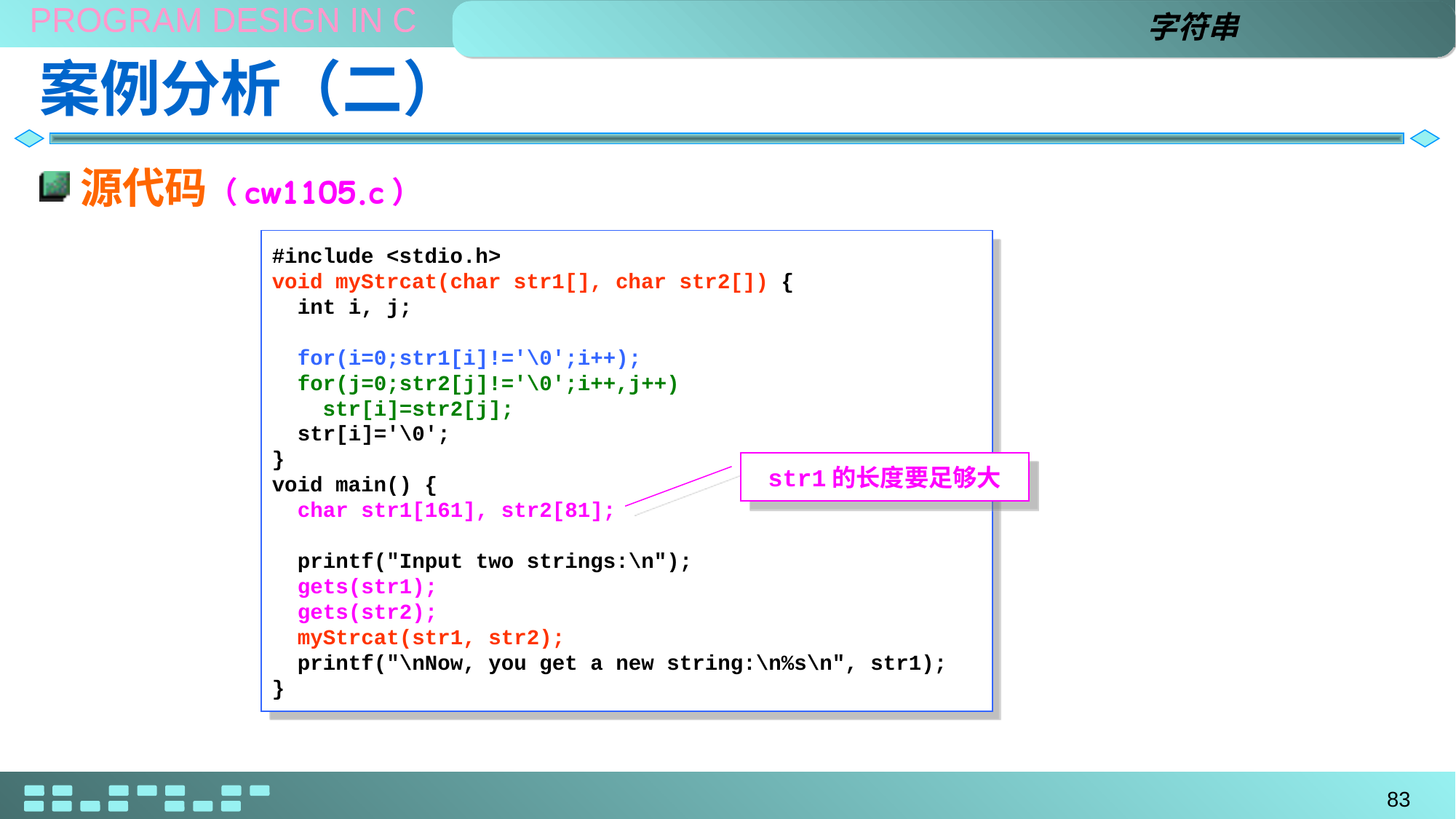

字符串
# 案例分析（二）
源代码（cw1105.c）

#include <stdio.h>
void myStrcat(char str1[], char str2[]) {
  int i, j;

  for(i=0;str1[i]!='\0';i++);
  for(j=0;str2[j]!='\0';i++,j++)
    str[i]=str2[j];
  str[i]='\0';
}
void main() {
  char str1[161], str2[81];

  printf("Input two strings:\n");
  gets(str1);
  gets(str2);
  myStrcat(str1, str2);
  printf("\nNow, you get a new string:\n%s\n", str1);
}
str1的长度要足够大
83